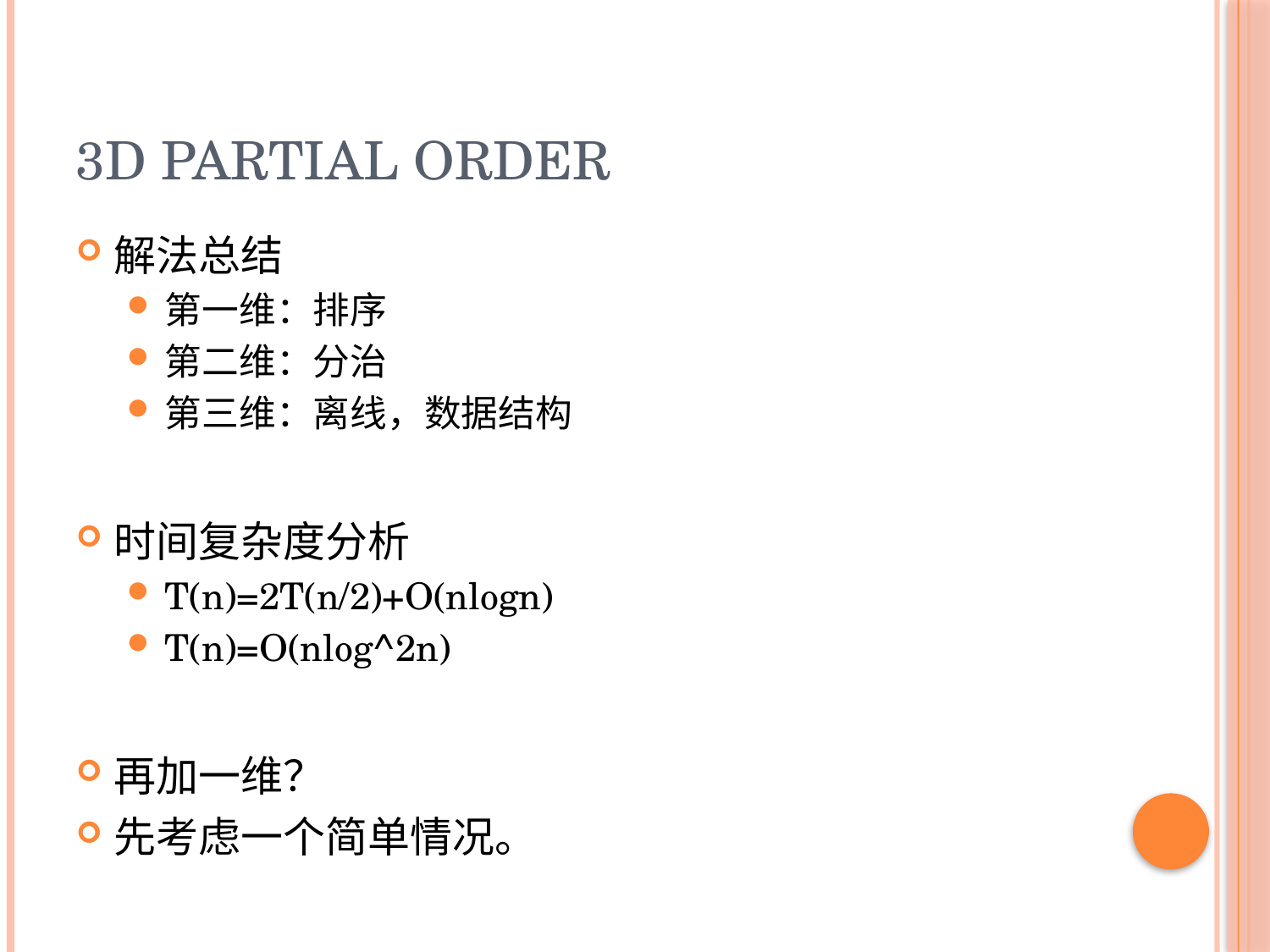

# 3D Partial Order
解法总结
第一维：排序
第二维：分治
第三维：离线，数据结构

时间复杂度分析
T(n)=2T(n/2)+O(nlogn)
T(n)=O(nlog^2n)

再加一维？
先考虑一个简单情况。